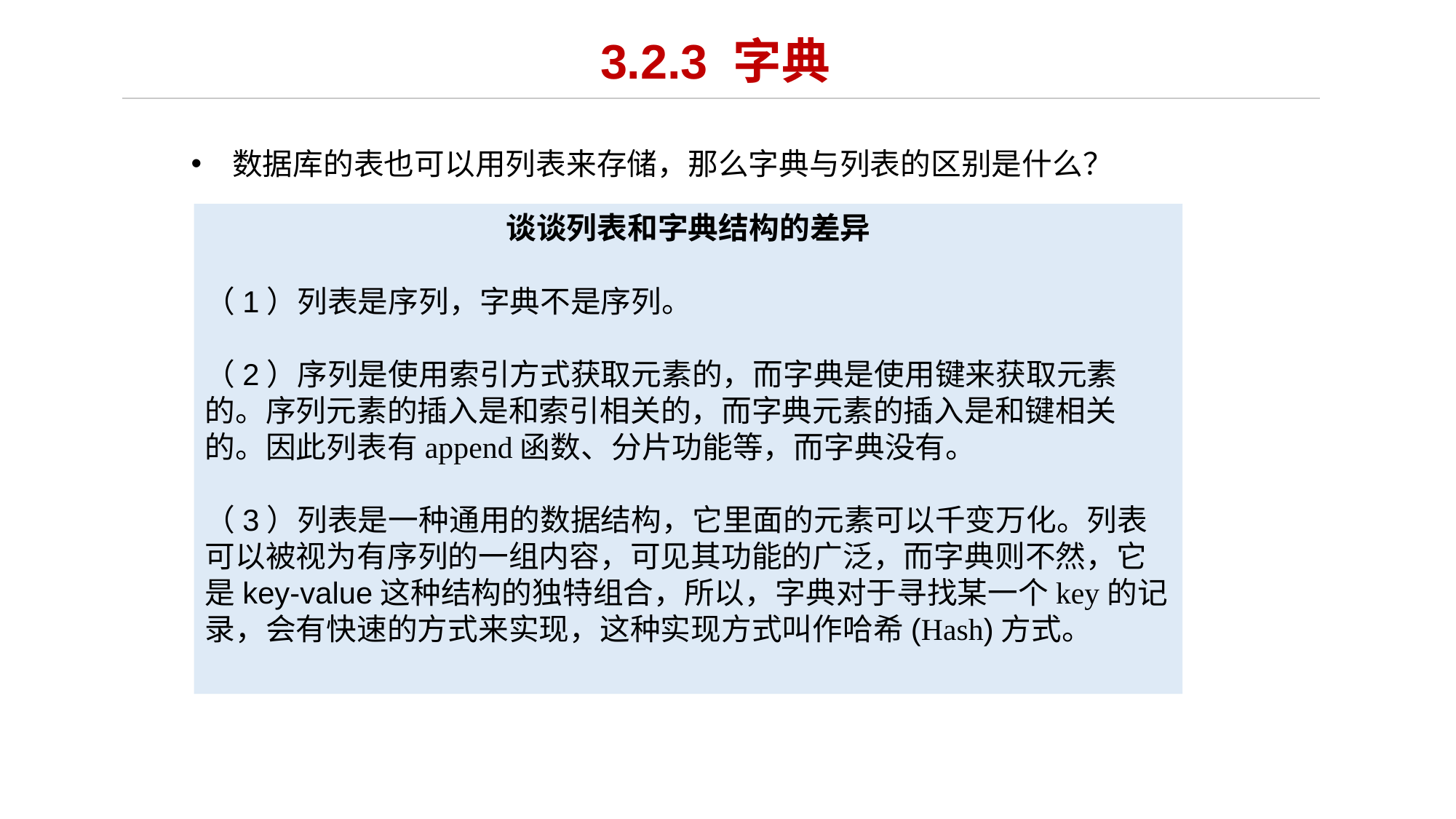

# 3.2.3 字典
数据库的表也可以用列表来存储，那么字典与列表的区别是什么？
谈谈列表和字典结构的差异

（1）列表是序列，字典不是序列。

（2）序列是使用索引方式获取元素的，而字典是使用键来获取元素的。序列元素的插入是和索引相关的，而字典元素的插入是和键相关的。因此列表有append函数、分片功能等，而字典没有。

（3）列表是一种通用的数据结构，它里面的元素可以千变万化。列表可以被视为有序列的一组内容，可见其功能的广泛，而字典则不然，它是key-value这种结构的独特组合，所以，字典对于寻找某一个key的记录，会有快速的方式来实现，这种实现方式叫作哈希(Hash)方式。